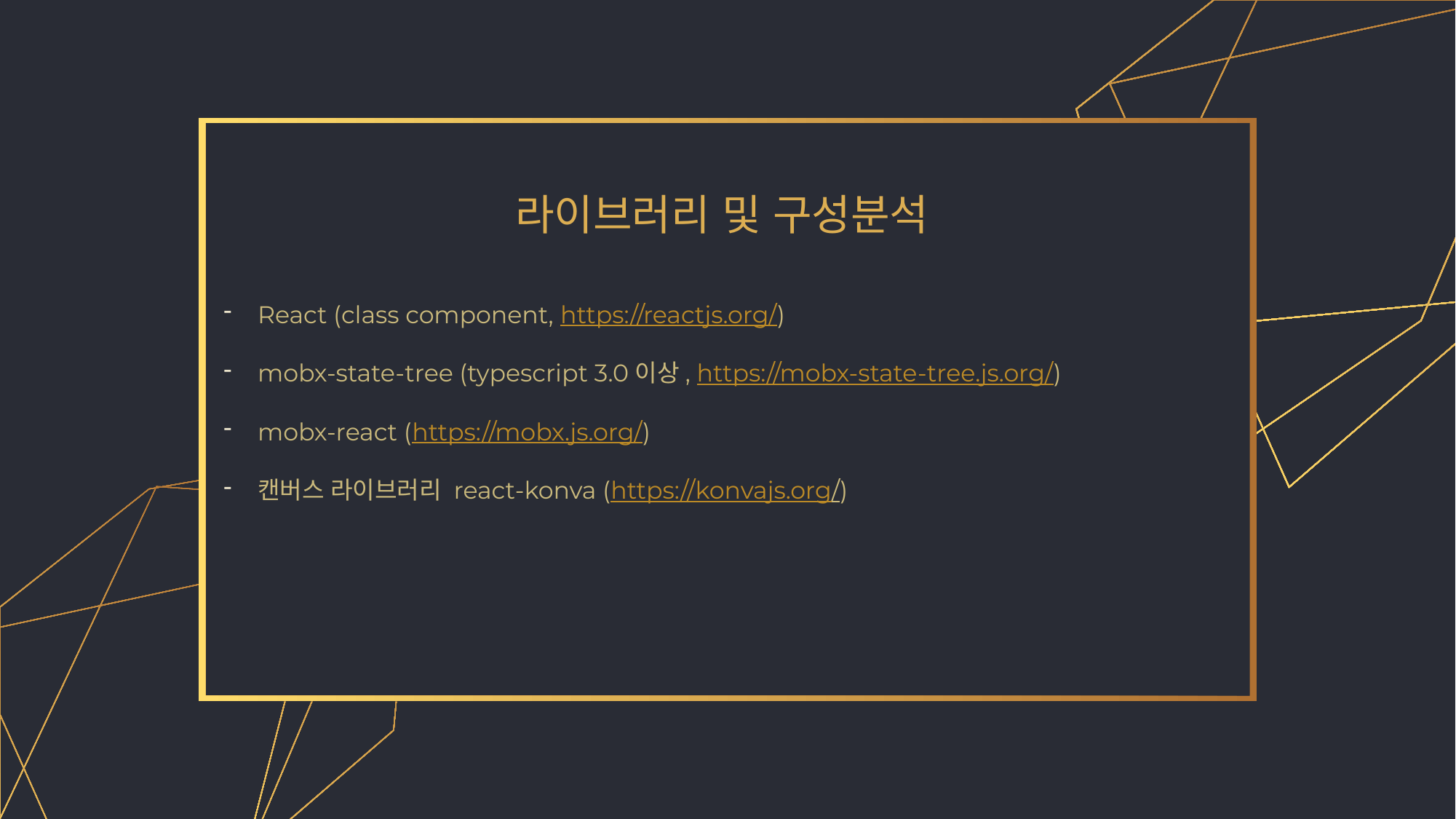

# 라이브러리 및 구성분석
React (class component, https://reactjs.org/)

mobx-state-tree (typescript 3.0이상, https://mobx-state-tree.js.org/)

mobx-react (https://mobx.js.org/)

캔버스 라이브러리 react-konva (https://konvajs.org/)